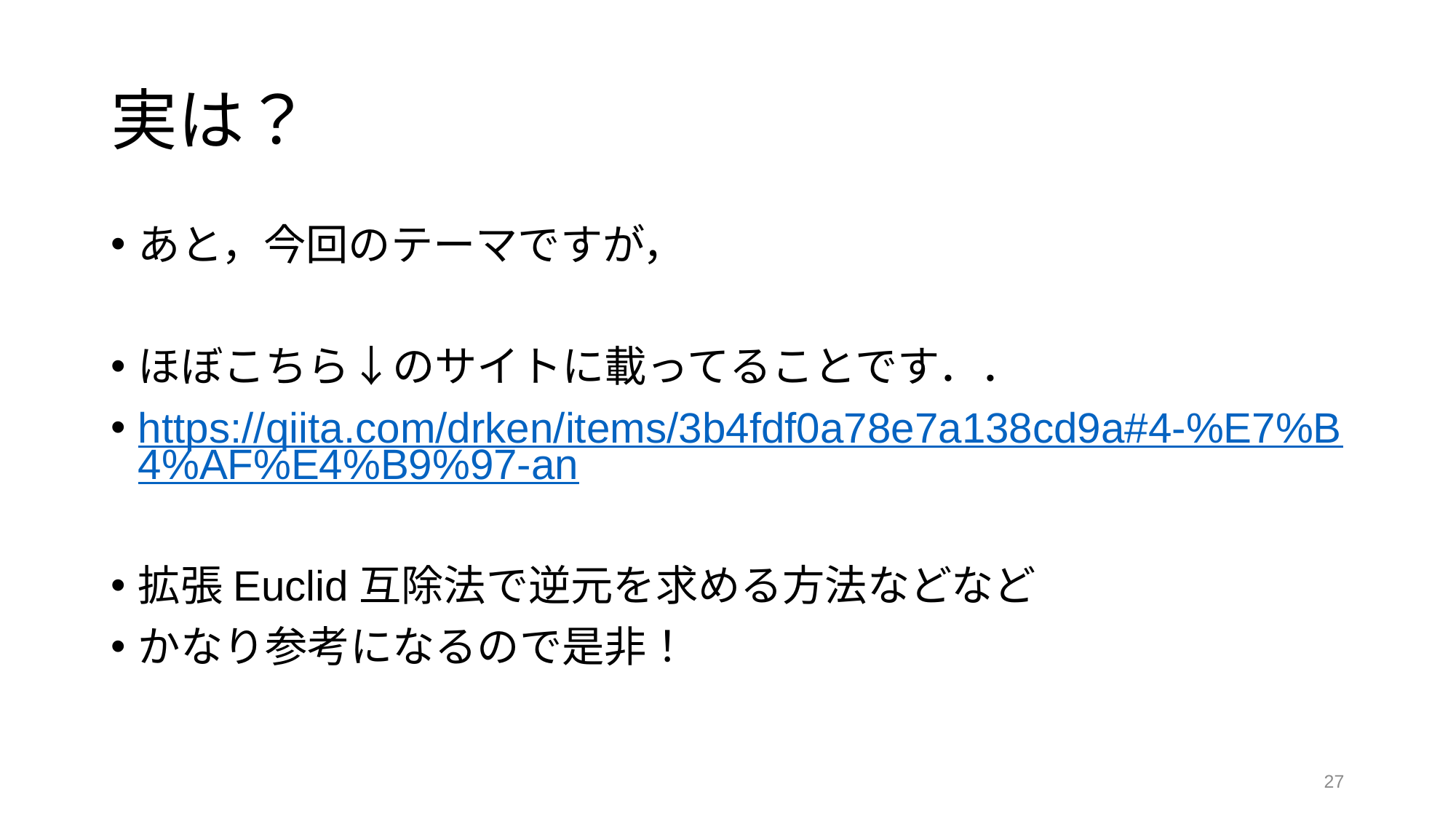

# 実は？
あと，今回のテーマですが，

ほぼこちら↓のサイトに載ってることです．．
https://qiita.com/drken/items/3b4fdf0a78e7a138cd9a#4-%E7%B4%AF%E4%B9%97-an

拡張Euclid互除法で逆元を求める方法などなど
かなり参考になるので是非！
27